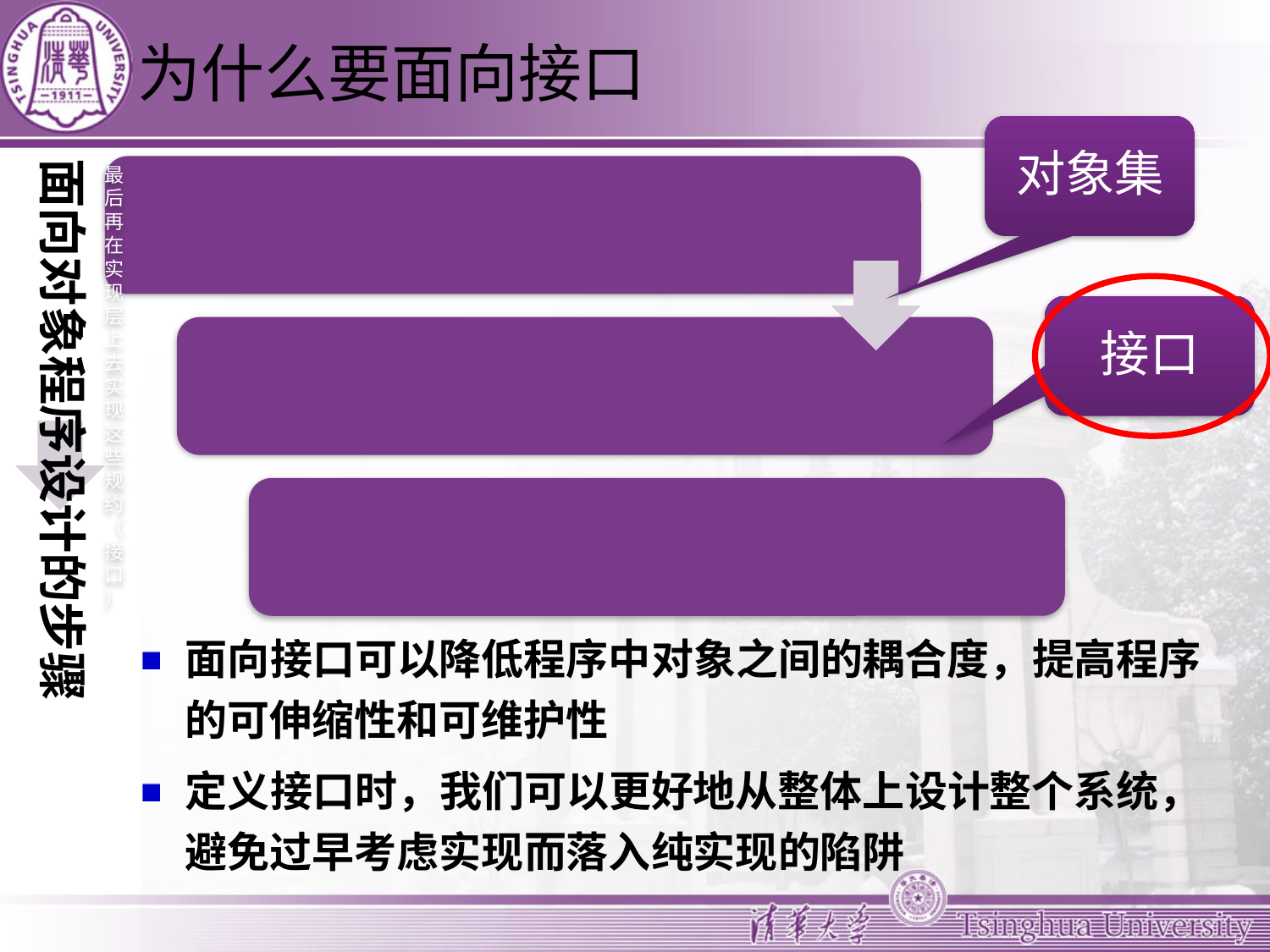

# 为什么要面向接口

对象集
面向对象程序设计的步骤
最后再在实现层上去实现这些规约（接口）

接口
面向接口可以降低程序中对象之间的耦合度，提高程序的可伸缩性和可维护性
定义接口时，我们可以更好地从整体上设计整个系统，避免过早考虑实现而落入纯实现的陷阱